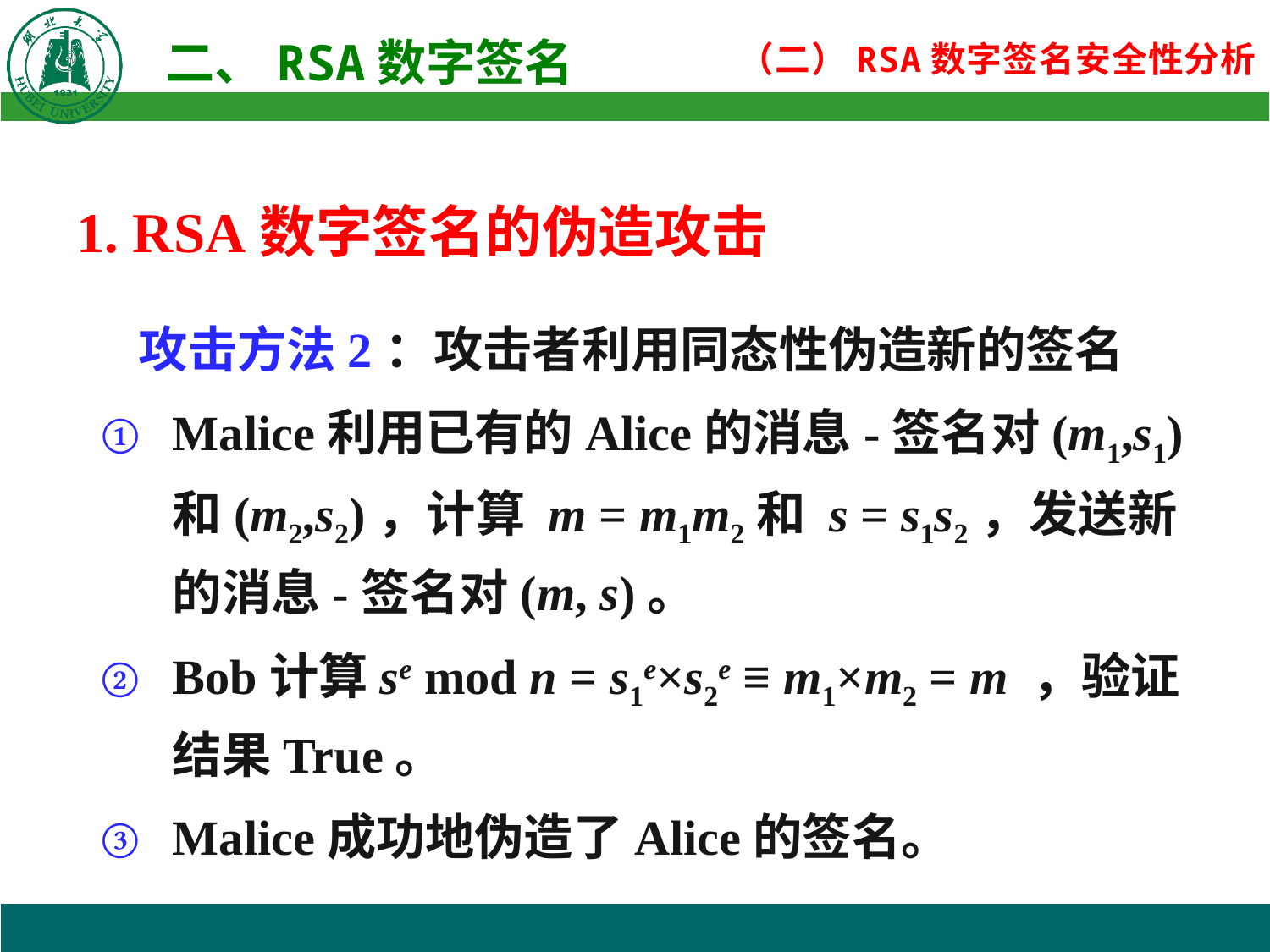

1. RSA数字签名的伪造攻击
攻击方法2：攻击者利用同态性伪造新的签名
Malice利用已有的Alice的消息-签名对(m1,s1)和(m2,s2)，计算 m = m1m2和 s = s1s2，发送新的消息-签名对(m, s)。
Bob计算se mod n = s1e×s2e ≡ m1×m2 = m ，验证结果True。
Malice成功地伪造了Alice的签名。